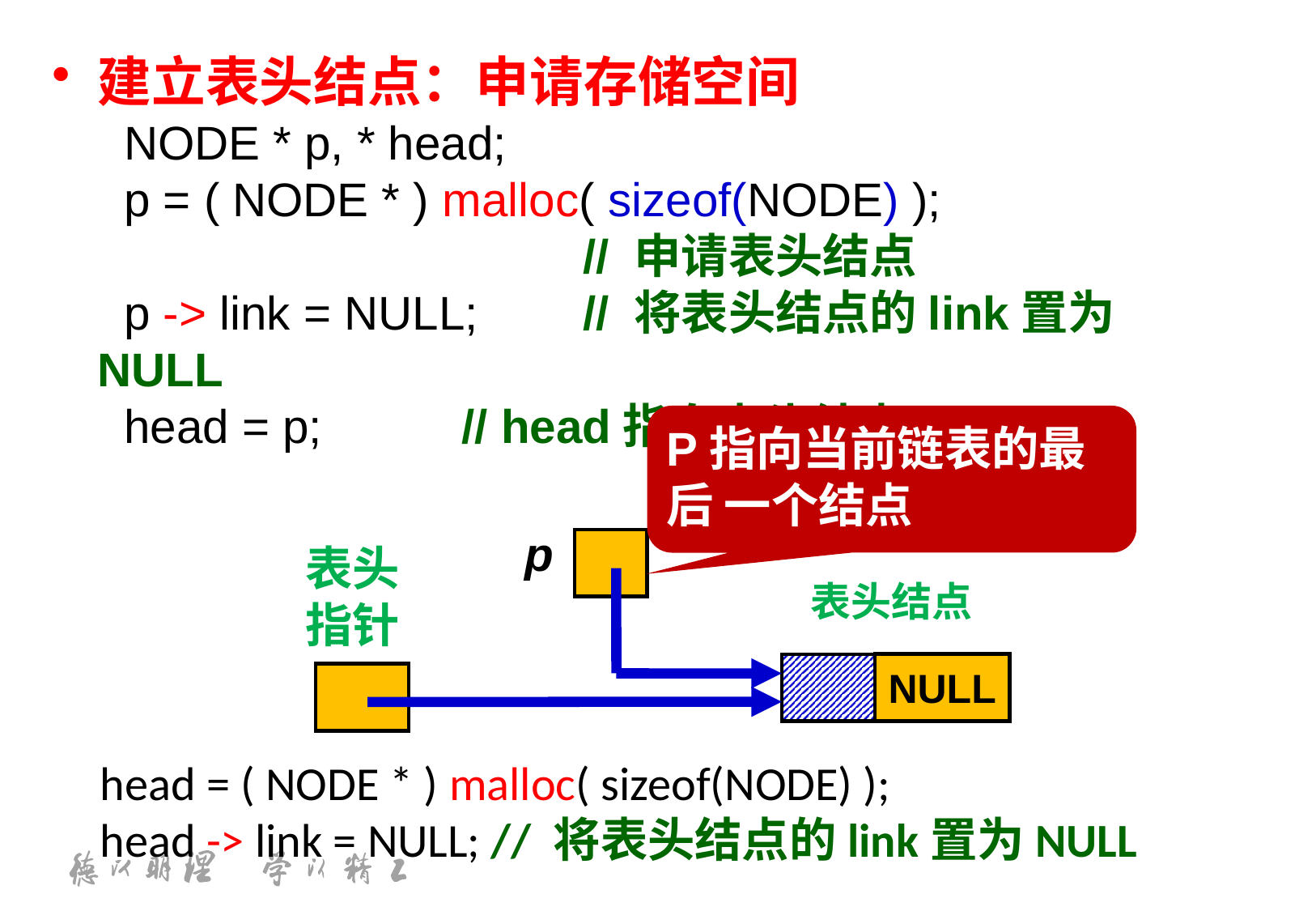

建立表头结点：申请存储空间
	  NODE * p, * head;
	  p = ( NODE * ) malloc( sizeof(NODE) );
					// 申请表头结点
	  p -> link = NULL;	// 将表头结点的link置为NULL
	  head = p;		// head指向表头结点 p
P指向当前链表的最后 一个结点
p

表头指针

表头结点
Head node
NULL

	 head = ( NODE * ) malloc( sizeof(NODE) );
	 head -> link = NULL; // 将表头结点的link置为NULL
89